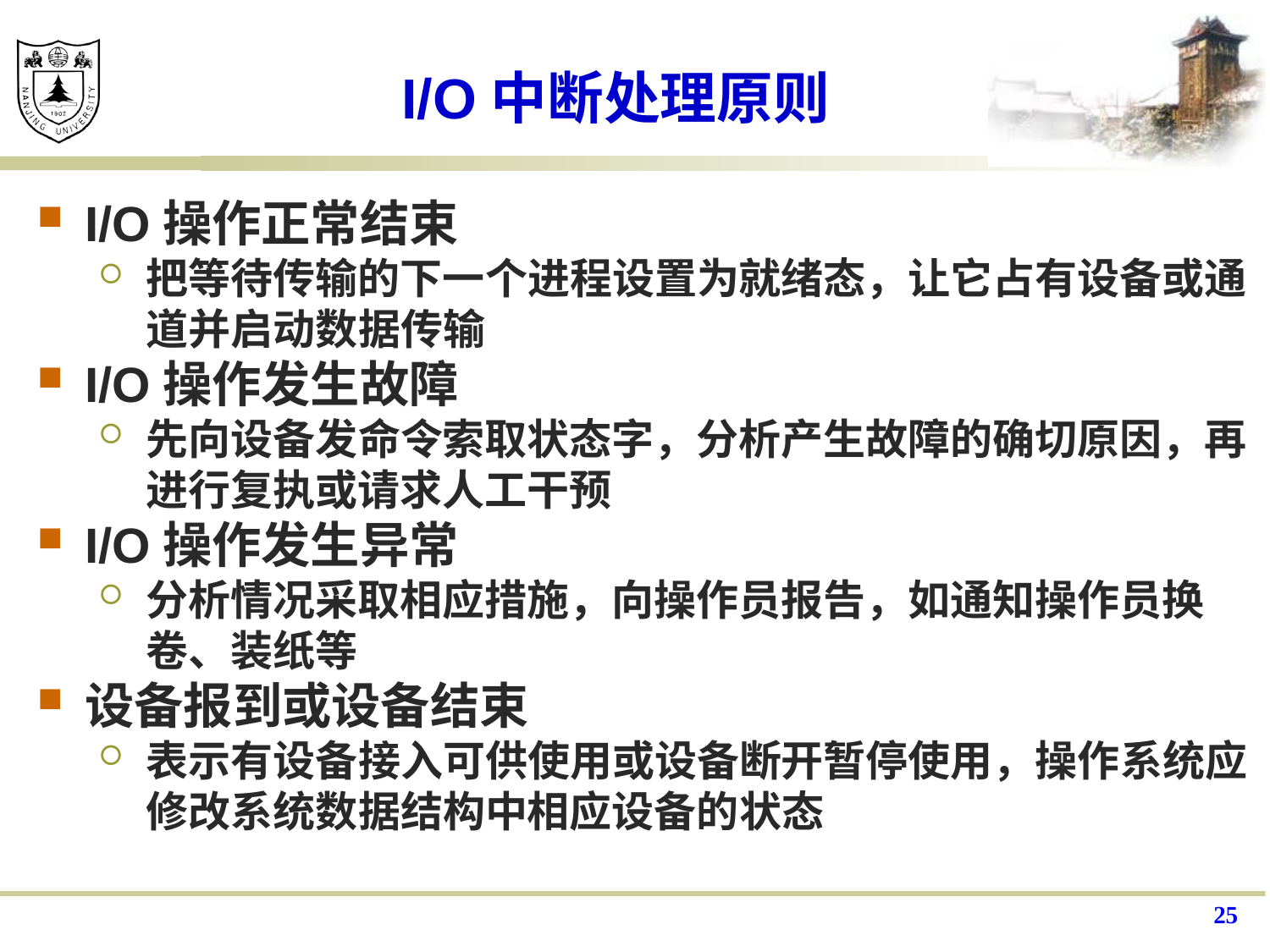

I/O中断处理原则

I/O操作正常结束
把等待传输的下一个进程设置为就绪态，让它占有设备或通道并启动数据传输
I/O操作发生故障
先向设备发命令索取状态字，分析产生故障的确切原因，再进行复执或请求人工干预
I/O操作发生异常
分析情况采取相应措施，向操作员报告，如通知操作员换卷、装纸等
设备报到或设备结束
表示有设备接入可供使用或设备断开暂停使用，操作系统应修改系统数据结构中相应设备的状态

25